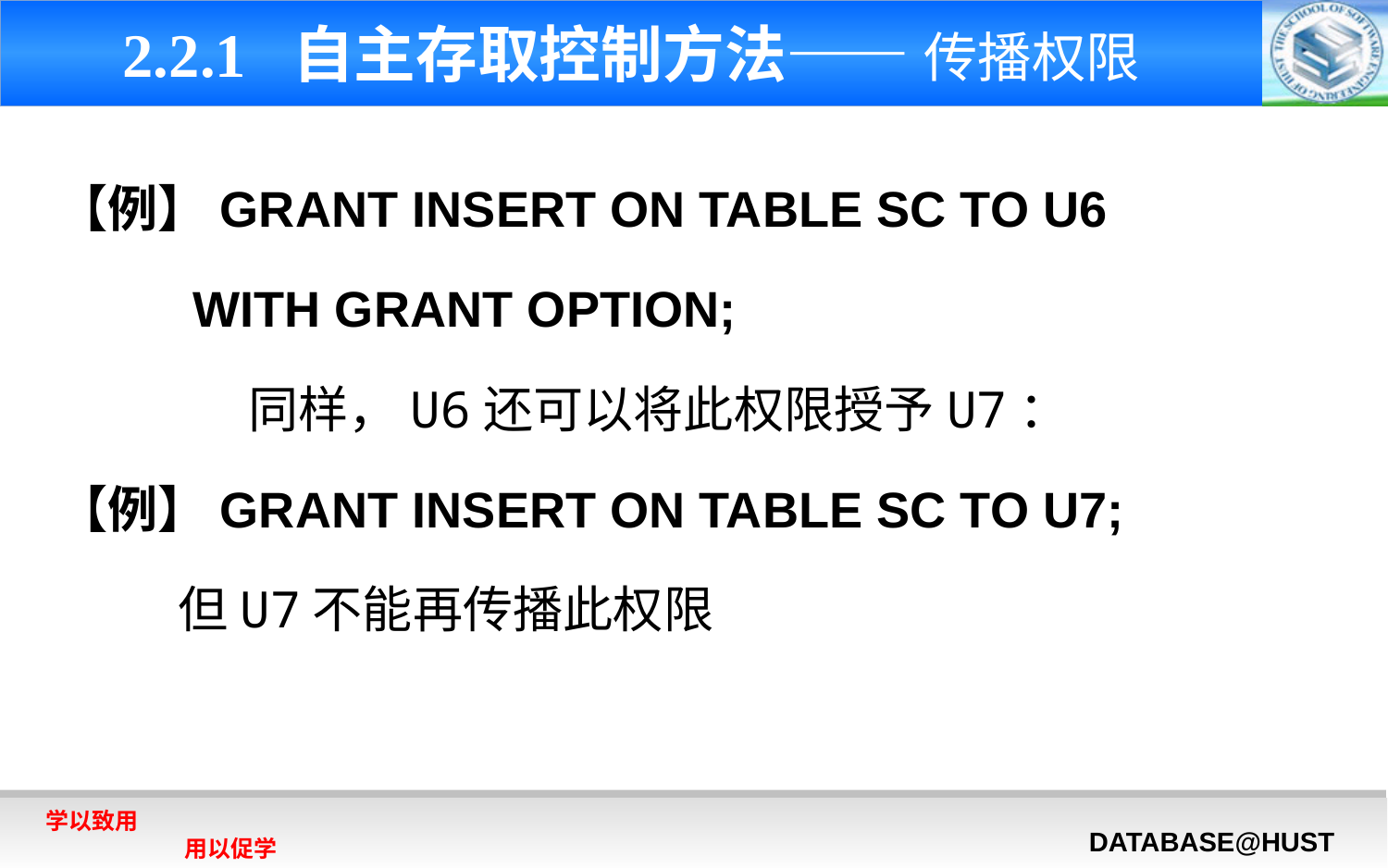

# 2.2.1  自主存取控制方法—— 传播权限
【例】GRANT INSERT ON TABLE SC TO U6
	      WITH GRANT OPTION;
		同样，U6还可以将此权限授予U7：
【例】GRANT INSERT ON TABLE SC TO U7;
	     但U7不能再传播此权限